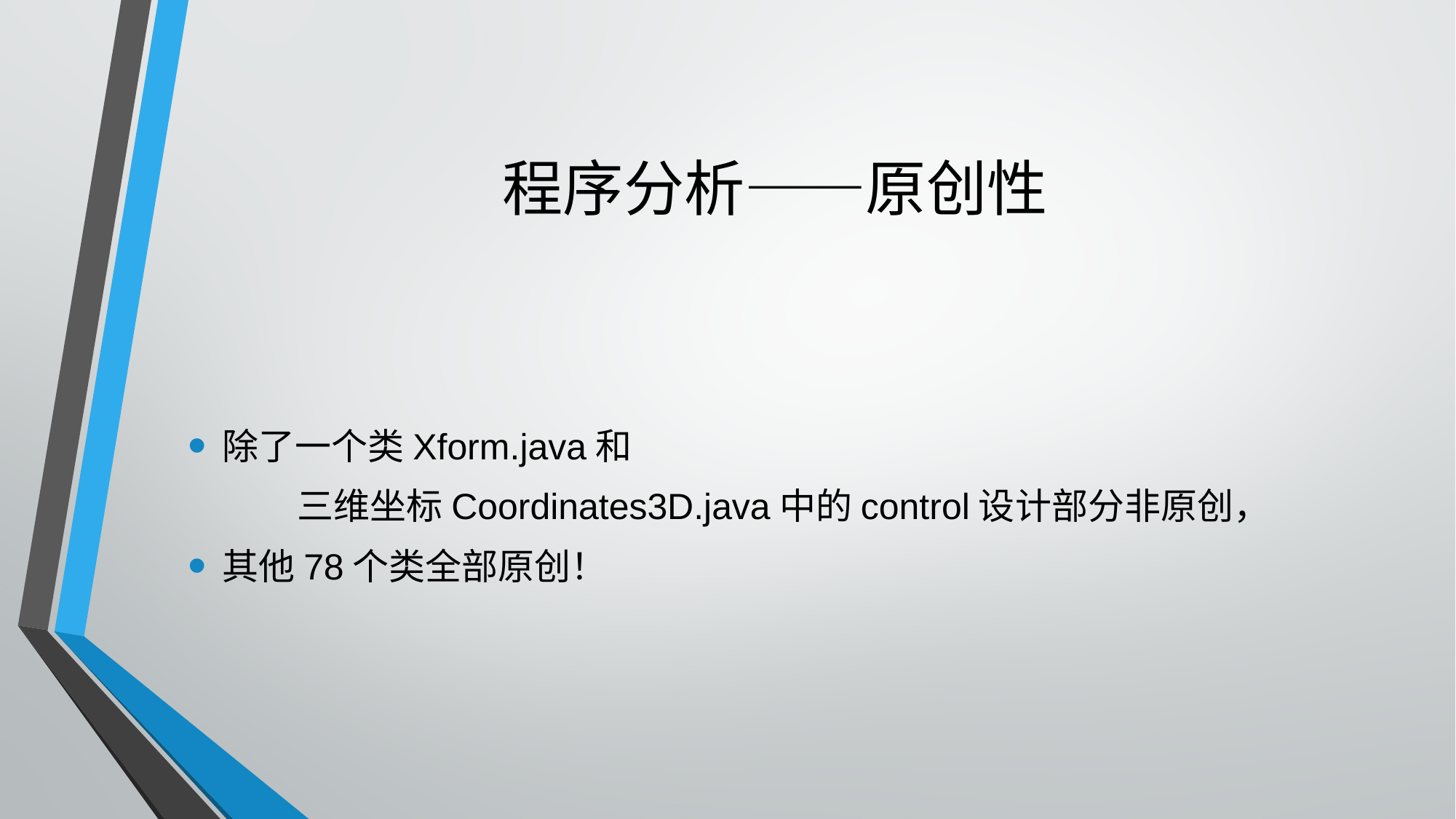

# 程序分析——原创性
除了一个类Xform.java和
	三维坐标Coordinates3D.java中的control设计部分非原创，
其他78个类全部原创！